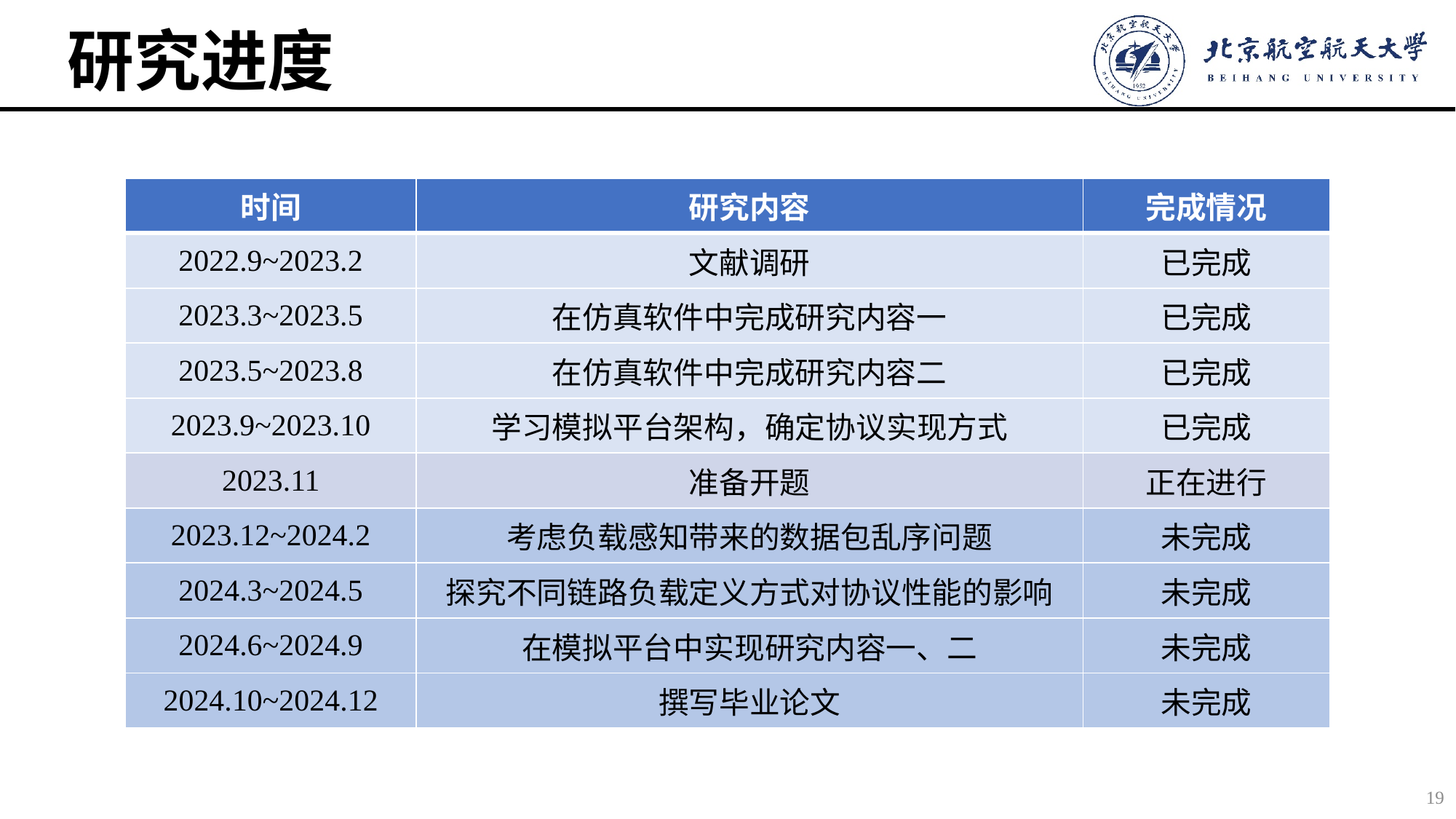

# 研究进度
| 时间 | 研究内容 | 完成情况 |
| --- | --- | --- |
| 2022.9~2023.2 | 文献调研 | 已完成 |
| 2023.3~2023.5 | 在仿真软件中完成研究内容一 | 已完成 |
| 2023.5~2023.8 | 在仿真软件中完成研究内容二 | 已完成 |
| 2023.9~2023.10 | 学习模拟平台架构，确定协议实现方式 | 已完成 |
| 2023.11 | 准备开题 | 正在进行 |
| 2023.12~2024.2 | 考虑负载感知带来的数据包乱序问题 | 未完成 |
| 2024.3~2024.5 | 探究不同链路负载定义方式对协议性能的影响 | 未完成 |
| 2024.6~2024.9 | 在模拟平台中实现研究内容一、二 | 未完成 |
| 2024.10~2024.12 | 撰写毕业论文 | 未完成 |
19